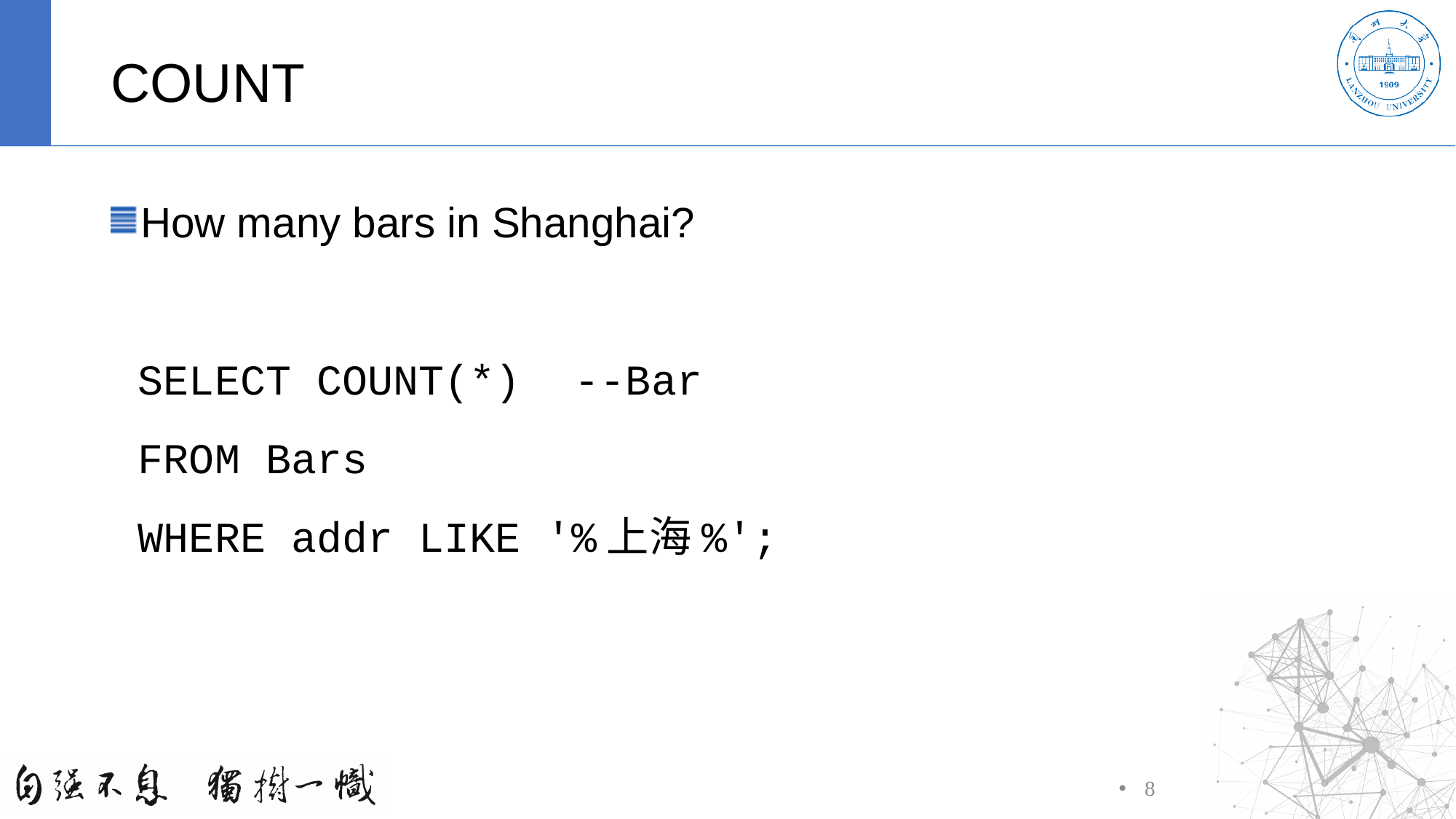

# COUNT
How many bars in Shanghai?

	SELECT COUNT(*) 	--Bar
	FROM Bars
	WHERE addr LIKE '%上海%';
8